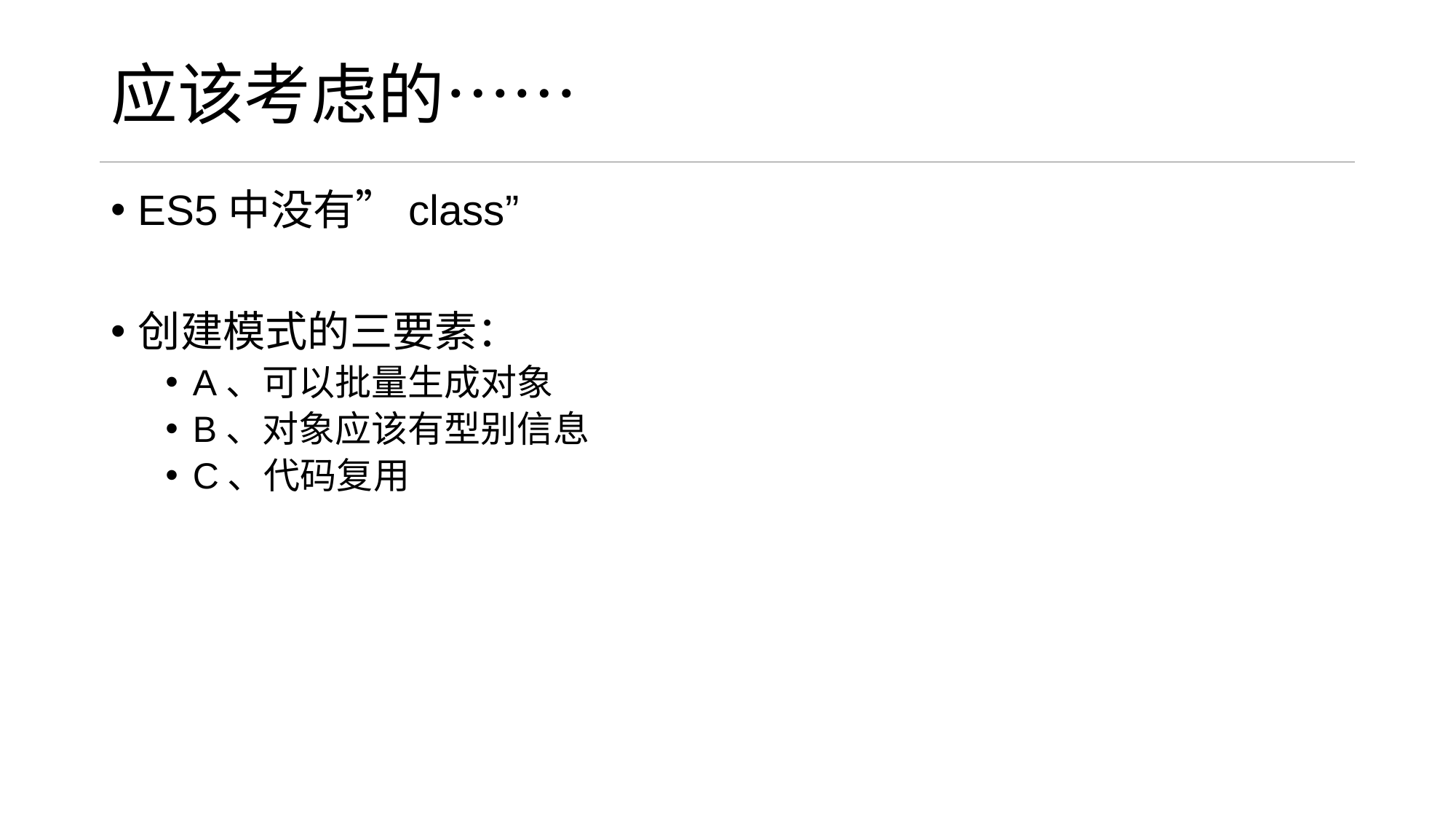

# 应该考虑的……
ES5中没有”class”

创建模式的三要素：
A、可以批量生成对象
B、对象应该有型别信息
C、代码复用